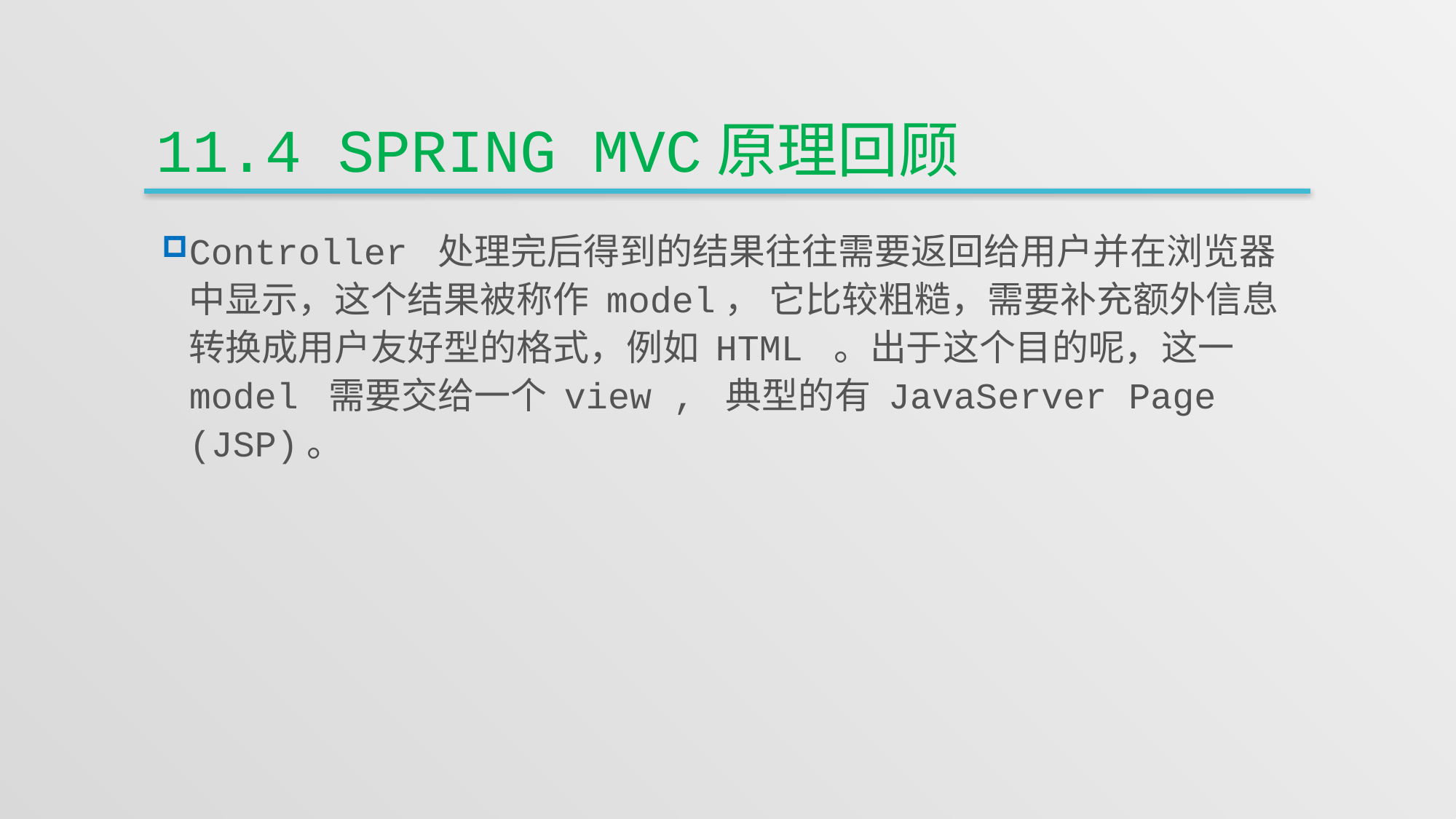

# 11.4 Spring MVC原理回顾
Controller 处理完后得到的结果往往需要返回给用户并在浏览器中显示，这个结果被称作 model， 它比较粗糙，需要补充额外信息转换成用户友好型的格式，例如 HTML 。出于这个目的呢，这一 model 需要交给一个 view , 典型的有 JavaServer Page (JSP)。